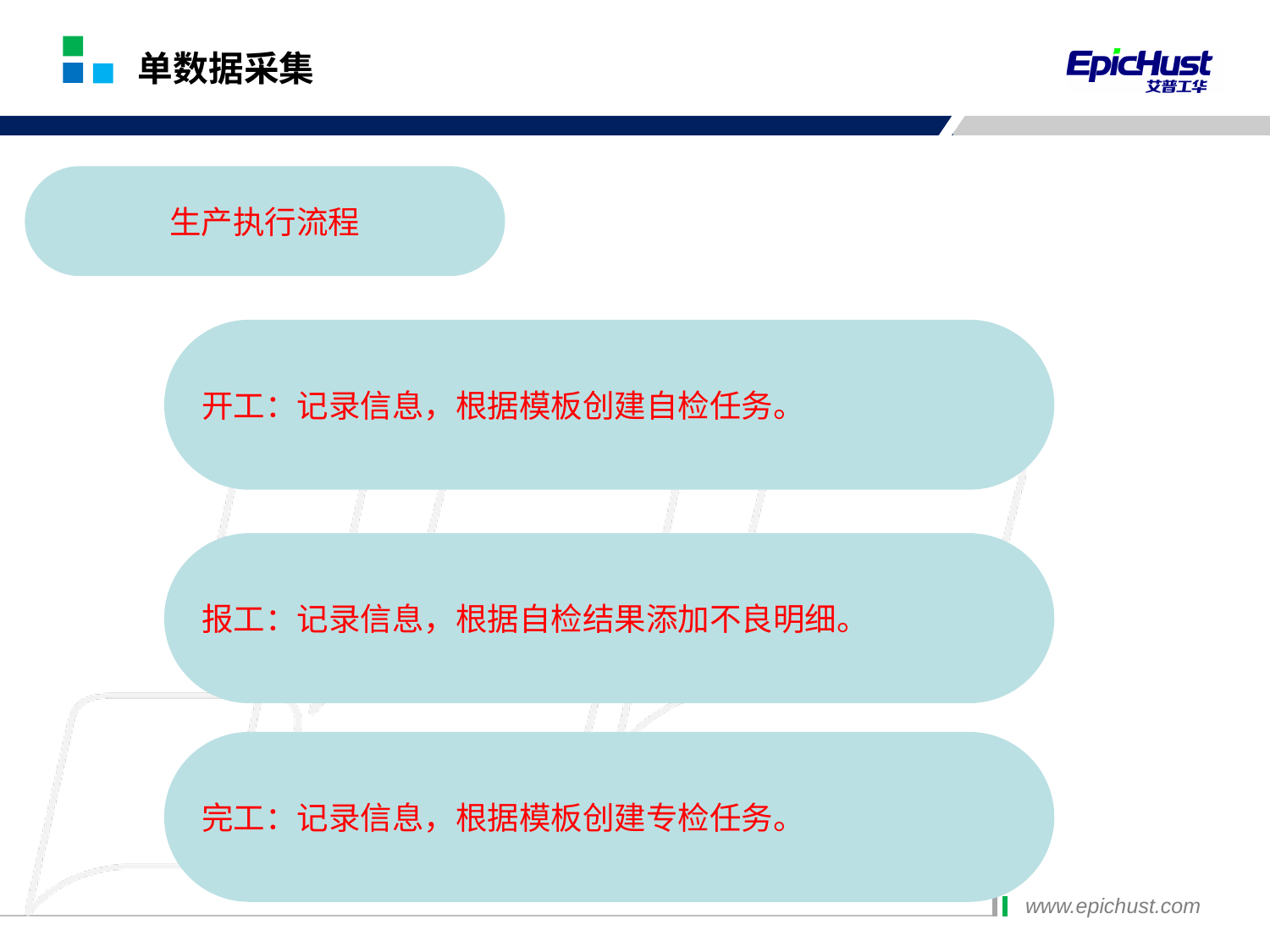

# 单数据采集
生产执行流程
开工：记录信息，根据模板创建自检任务。
报工：记录信息，根据自检结果添加不良明细。
完工：记录信息，根据模板创建专检任务。